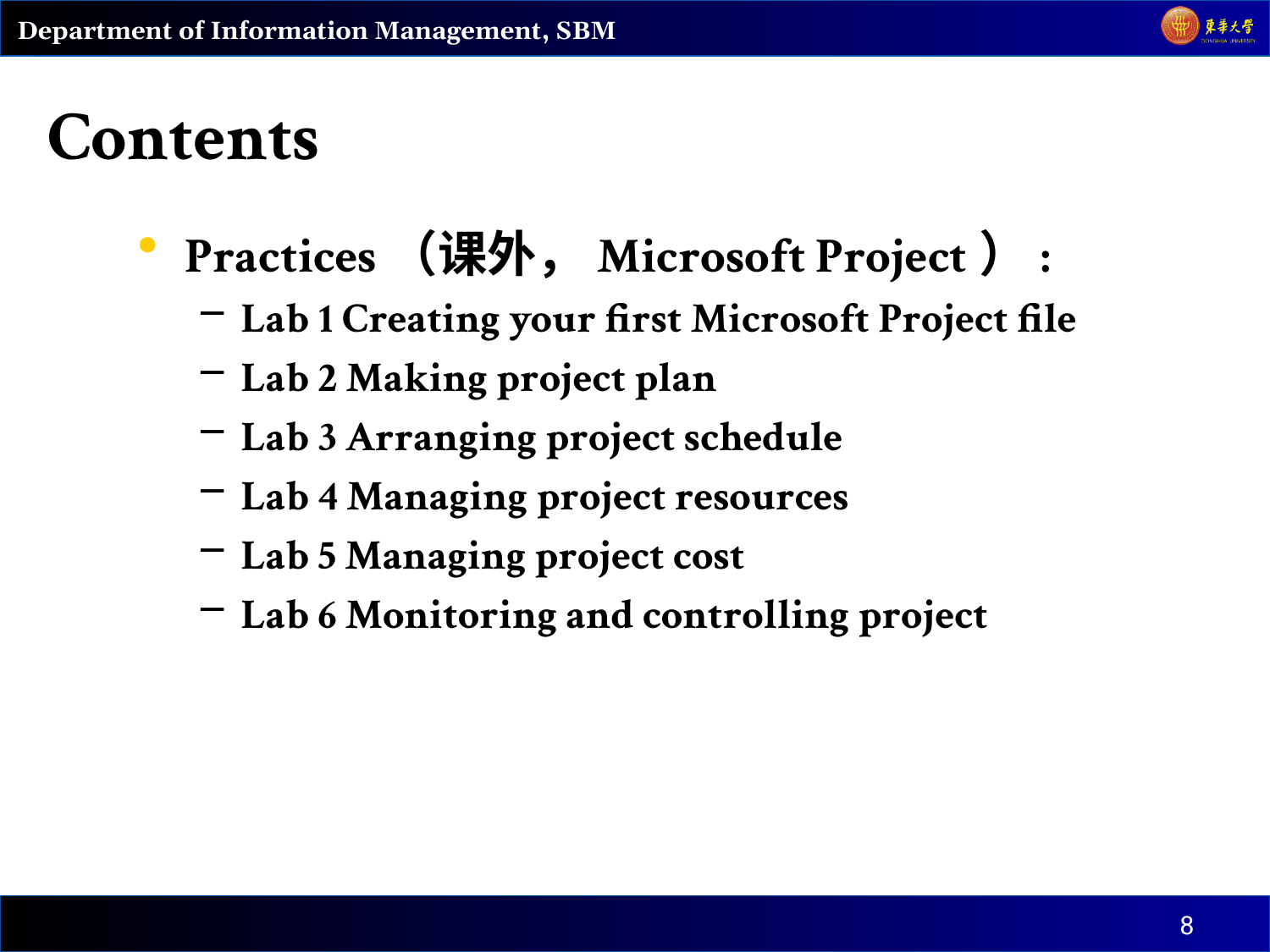

# Contents
Practices（课外，Microsoft Project）:
Lab 1 Creating your first Microsoft Project file
Lab 2 Making project plan
Lab 3 Arranging project schedule
Lab 4 Managing project resources
Lab 5 Managing project cost
Lab 6 Monitoring and controlling project

8